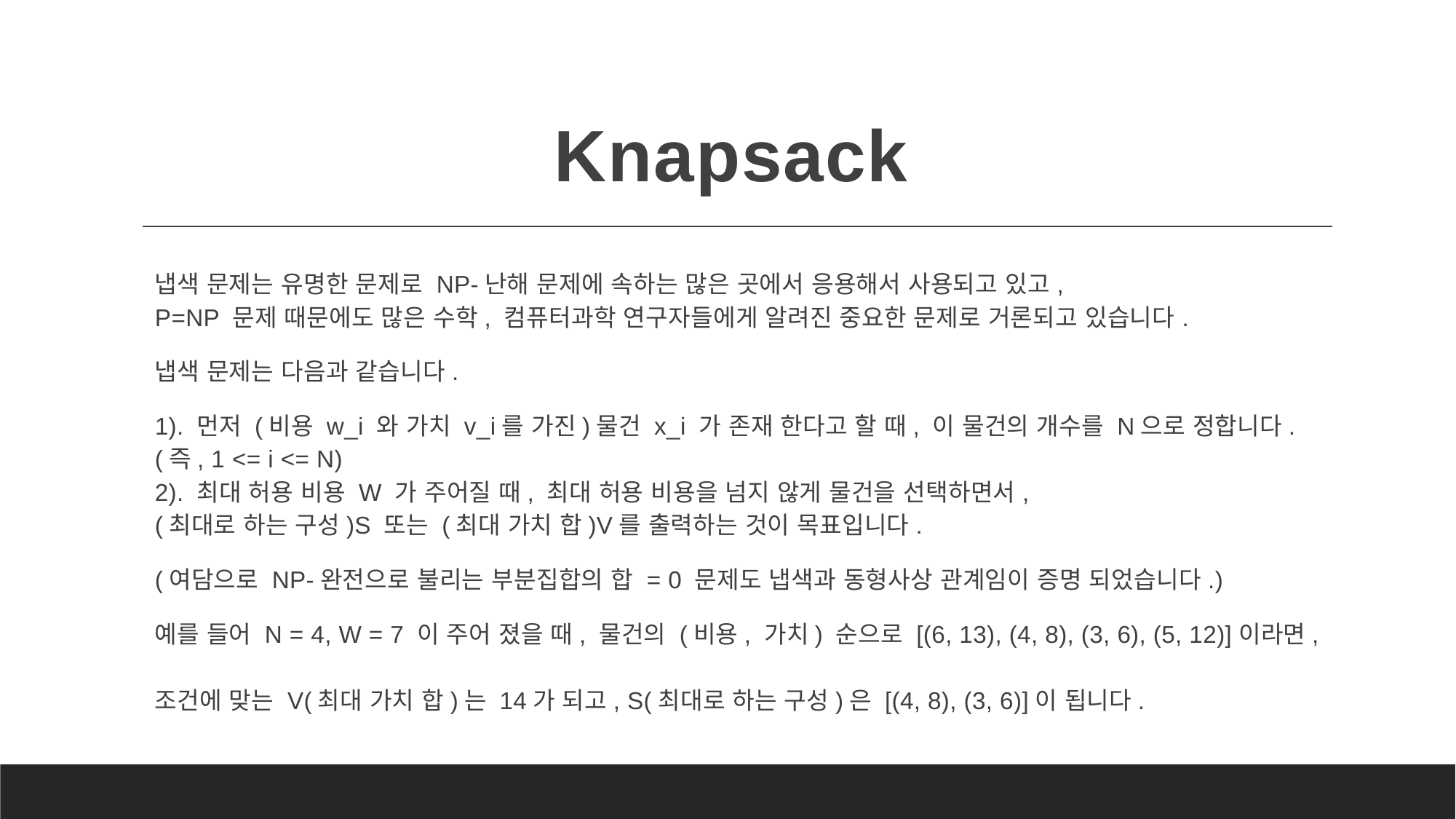

# Knapsack
냅색 문제는 유명한 문제로 NP-난해 문제에 속하는 많은 곳에서 응용해서 사용되고 있고,
P=NP 문제 때문에도 많은 수학, 컴퓨터과학 연구자들에게 알려진 중요한 문제로 거론되고 있습니다.
냅색 문제는 다음과 같습니다.
1). 먼저 (비용 w_i 와 가치 v_i를 가진)물건 x_i 가 존재 한다고 할 때, 이 물건의 개수를 N으로 정합니다.
(즉, 1 <= i <= N)
2). 최대 허용 비용 W 가 주어질 때, 최대 허용 비용을 넘지 않게 물건을 선택하면서,
(최대로 하는 구성)S 또는 (최대 가치 합)V를 출력하는 것이 목표입니다.
(여담으로 NP-완전으로 불리는 부분집합의 합 = 0 문제도 냅색과 동형사상 관계임이 증명 되었습니다.)
예를 들어 N = 4, W = 7 이 주어 졌을 때, 물건의 (비용, 가치) 순으로 [(6, 13), (4, 8), (3, 6), (5, 12)]이라면,
조건에 맞는 V(최대 가치 합)는 14가 되고, S(최대로 하는 구성)은 [(4, 8), (3, 6)]이 됩니다.